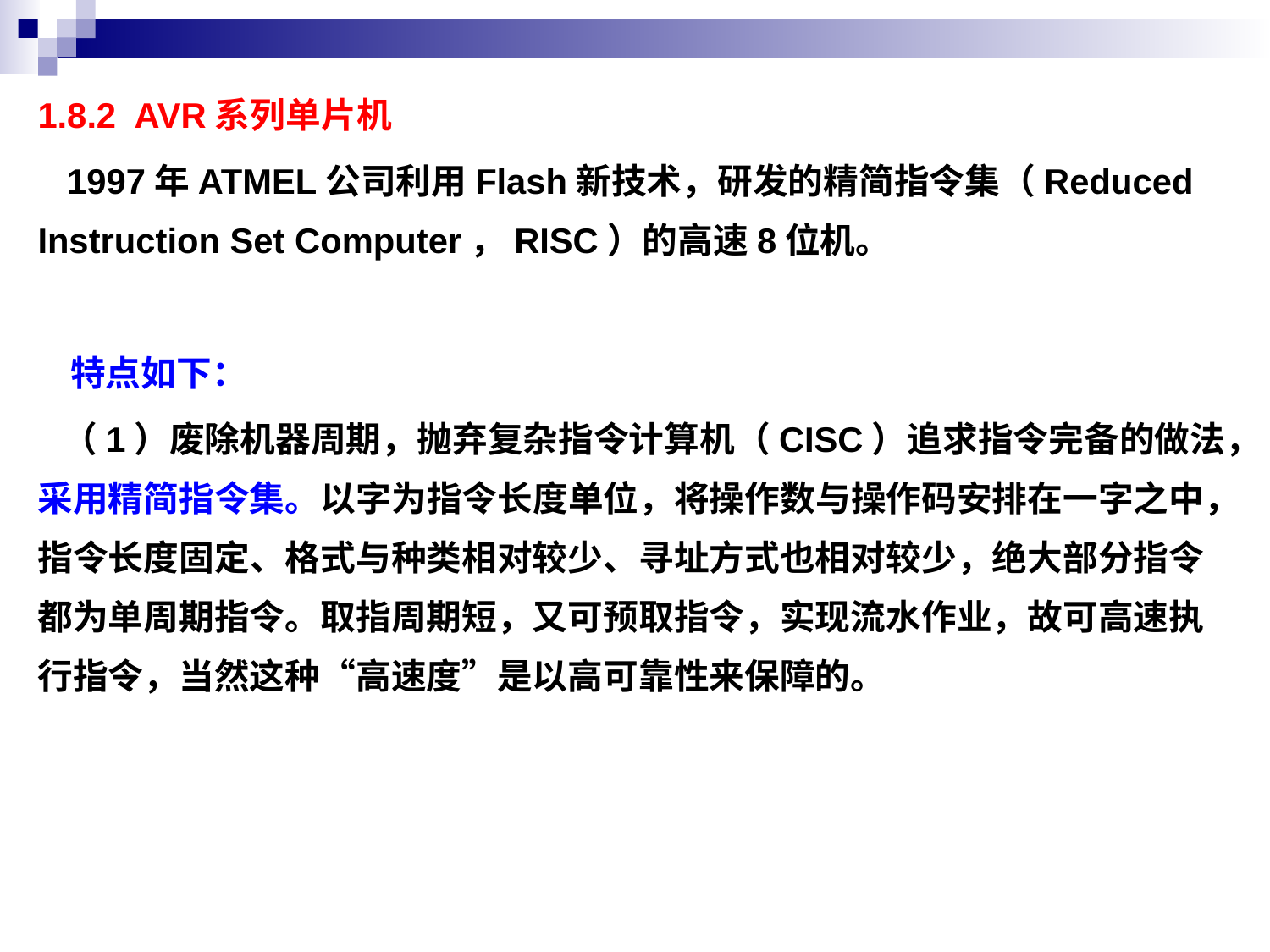

1.8.2  AVR系列单片机
   1997年ATMEL公司利用Flash新技术，研发的精简指令集（Reduced Instruction Set Computer，RISC）的高速8位机。

   特点如下：
  （1）废除机器周期，抛弃复杂指令计算机（CISC）追求指令完备的做法，采用精简指令集。以字为指令长度单位，将操作数与操作码安排在一字之中，指令长度固定、格式与种类相对较少、寻址方式也相对较少，绝大部分指令都为单周期指令。取指周期短，又可预取指令，实现流水作业，故可高速执行指令，当然这种“高速度”是以高可靠性来保障的。